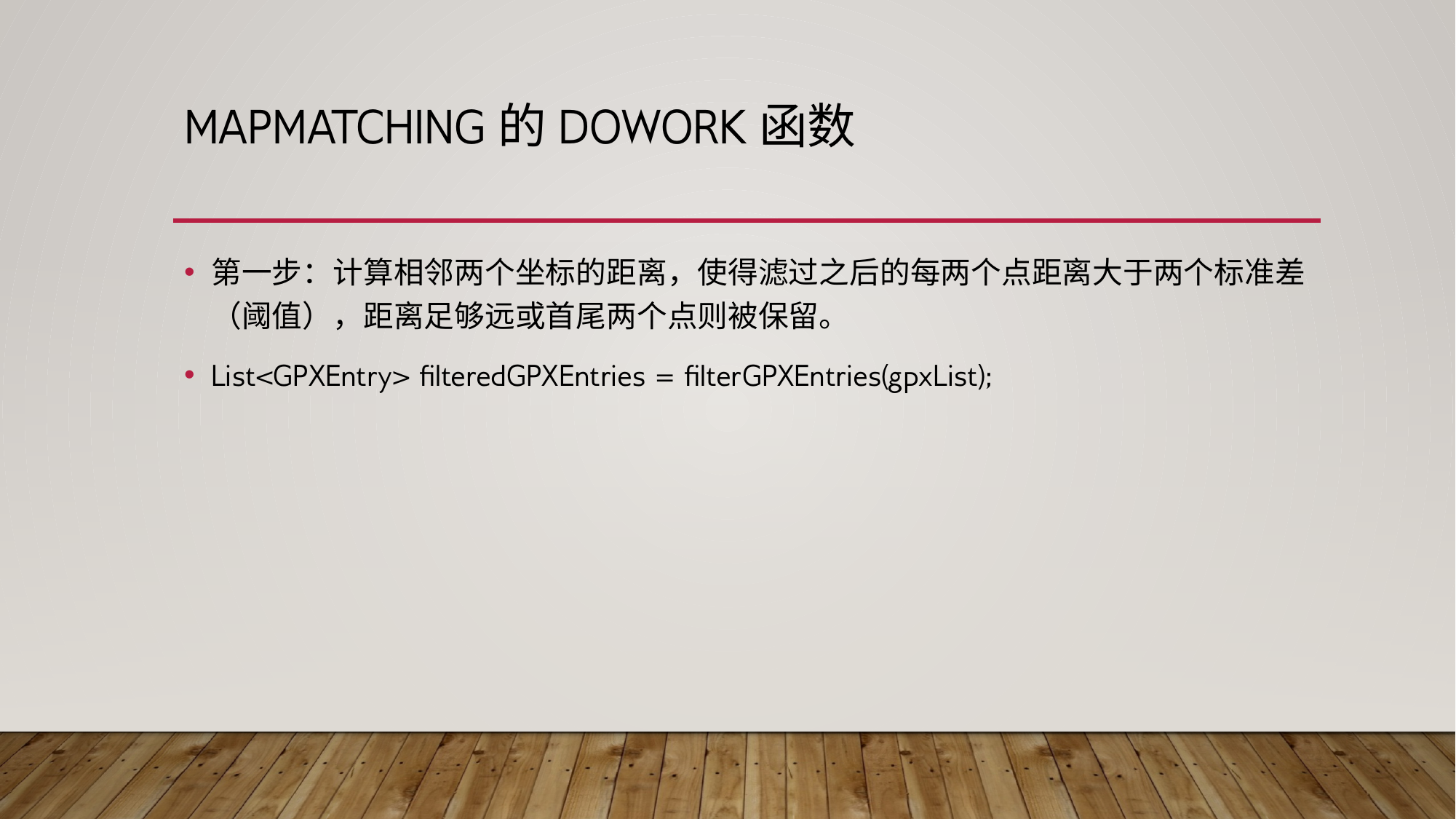

# Mapmatching的dowork函数
第一步：计算相邻两个坐标的距离，使得滤过之后的每两个点距离大于两个标准差（阈值），距离足够远或首尾两个点则被保留。
List<GPXEntry> filteredGPXEntries = filterGPXEntries(gpxList);